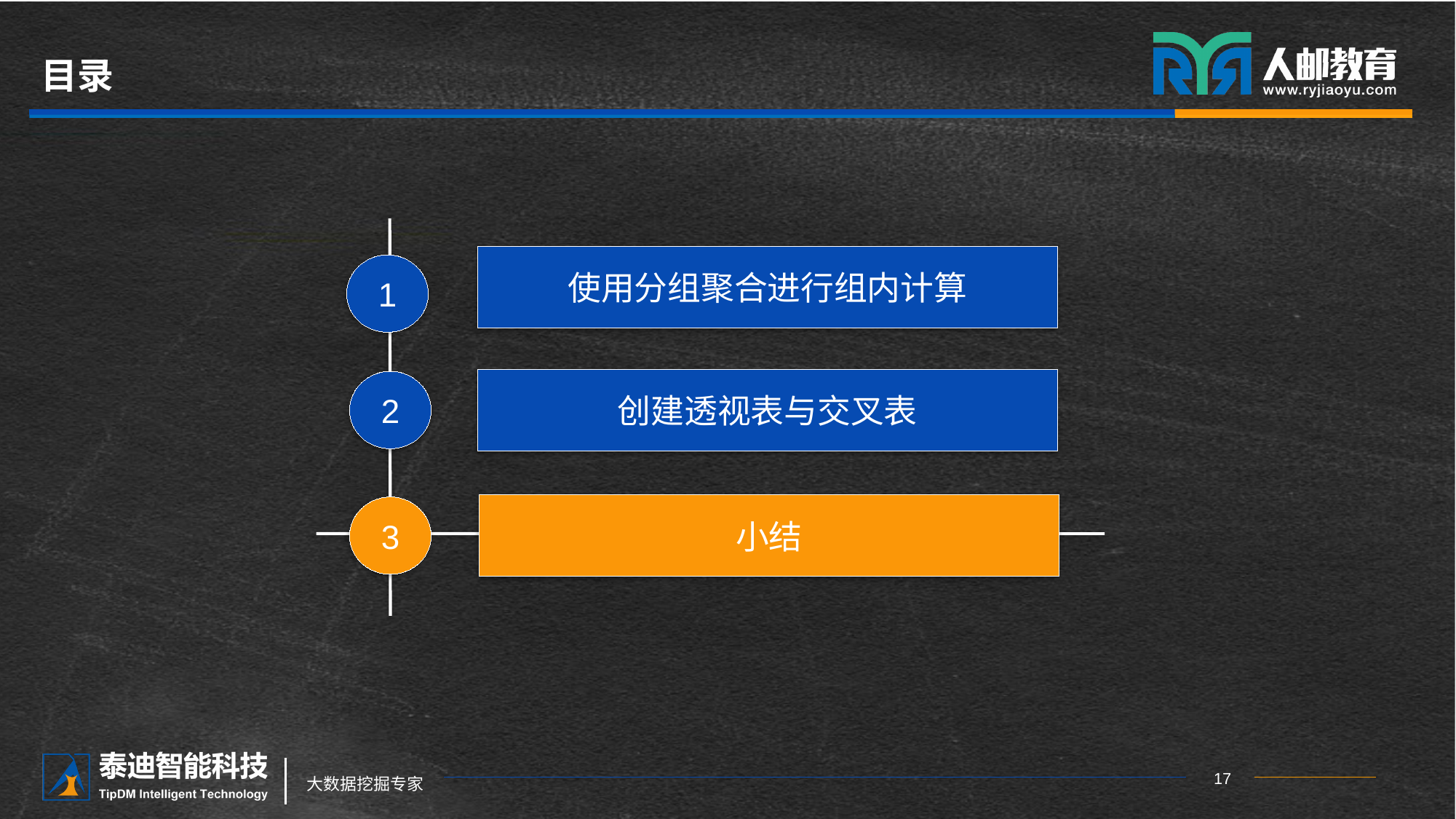

# 目录
使用分组聚合进行组内计算
1
创建透视表与交叉表
2
小结
3